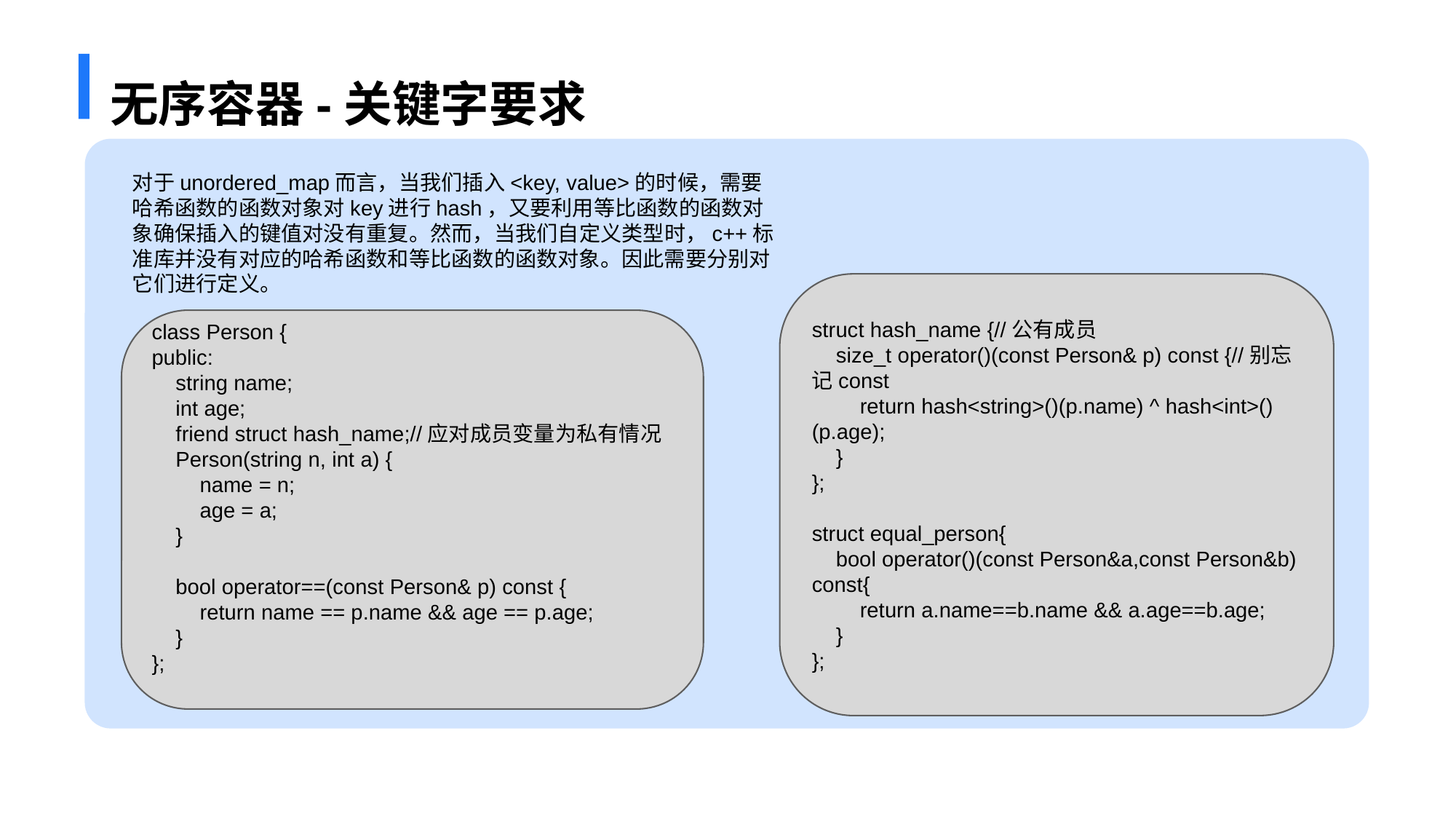

# 无序容器-关键字要求

对于unordered_map而言，当我们插入<key, value>的时候，需要哈希函数的函数对象对key进行hash，又要利用等比函数的函数对象确保插入的键值对没有重复。然而，当我们自定义类型时，c++标准库并没有对应的哈希函数和等比函数的函数对象。因此需要分别对它们进行定义。
struct hash_name {//公有成员
    size_t operator()(const Person& p) const {//别忘记const
        return hash<string>()(p.name) ^ hash<int>()(p.age);
    }
};

struct equal_person{
    bool operator()(const Person&a,const Person&b) const{
        return a.name==b.name && a.age==b.age;
    }
};
class Person {
public:
    string name;
    int age;
    friend struct hash_name;//应对成员变量为私有情况
    Person(string n, int a) {
        name = n;
        age = a;
    }

    bool operator==(const Person& p) const {
        return name == p.name && age == p.age;
    }
};